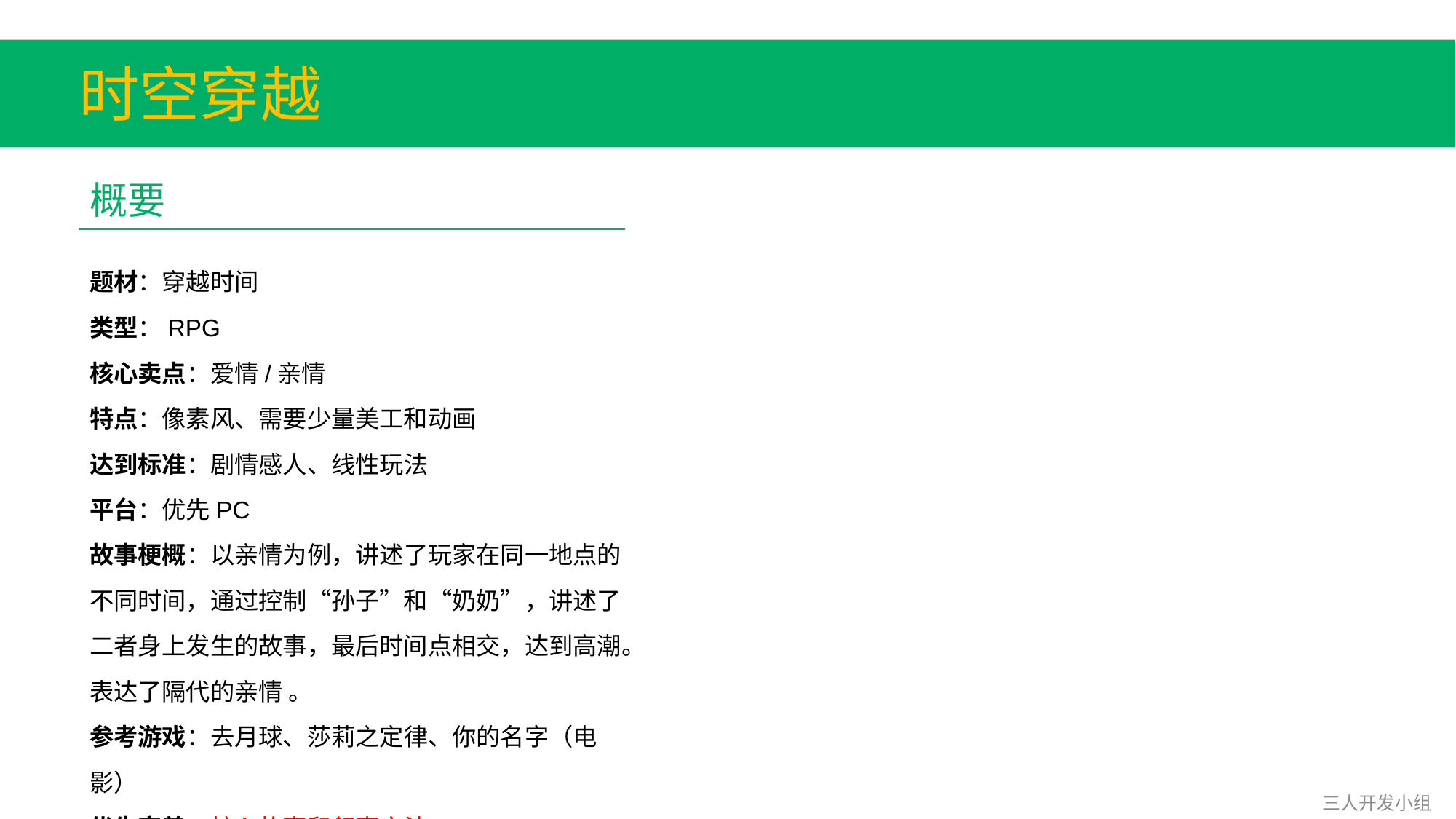

时空穿越
概要
题材：穿越时间
类型：RPG
核心卖点：爱情/亲情
特点：像素风、需要少量美工和动画
达到标准：剧情感人、线性玩法
平台：优先PC
故事梗概：以亲情为例，讲述了玩家在同一地点的不同时间，通过控制“孙子”和“奶奶”，讲述了二者身上发生的故事，最后时间点相交，达到高潮。表达了隔代的亲情 。
参考游戏：去月球、莎莉之定律、你的名字（电影）
优先完善：核心故事和叙事方法
三人开发小组